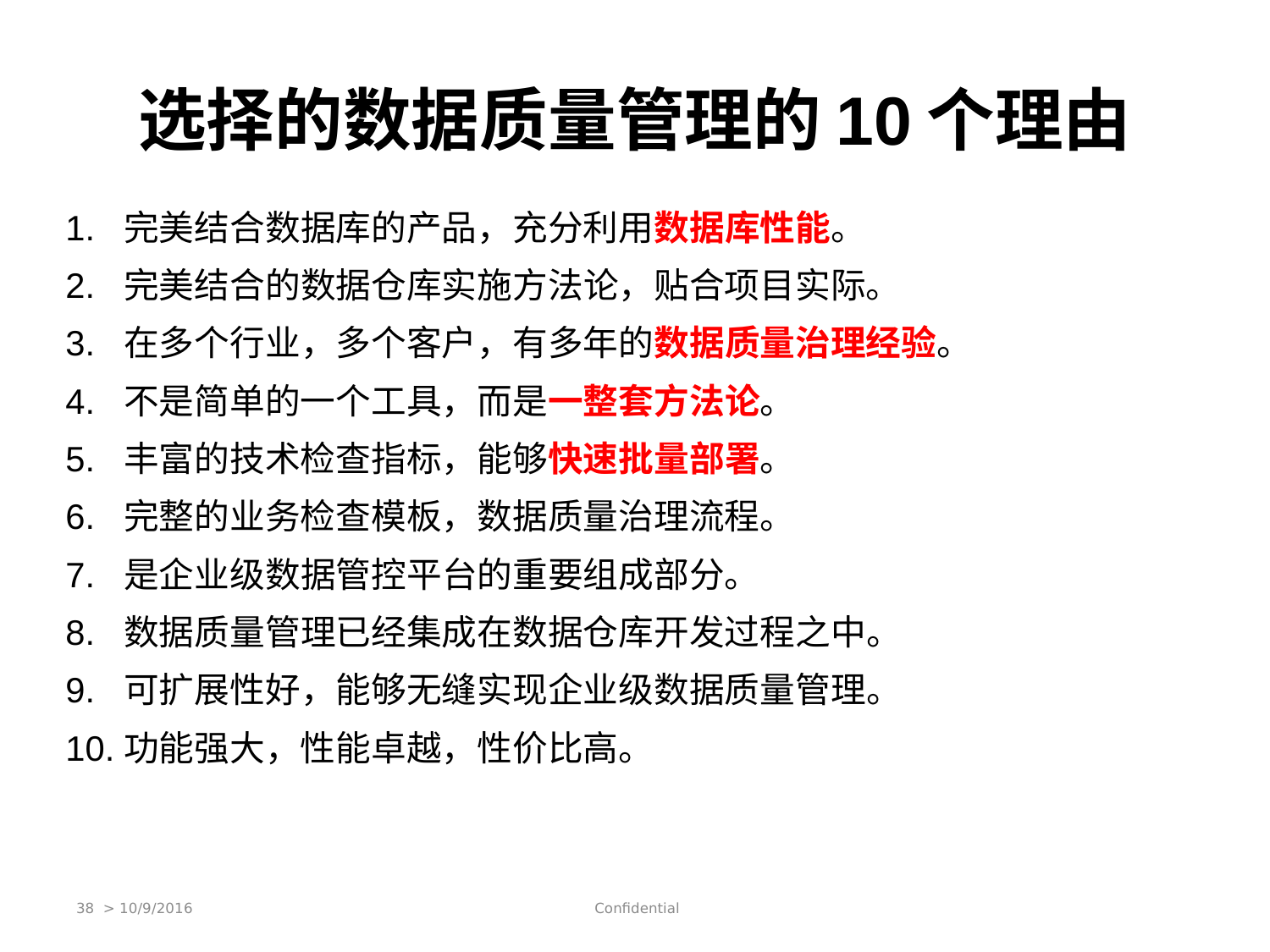

# 选择的数据质量管理的10个理由
完美结合数据库的产品，充分利用数据库性能。
完美结合的数据仓库实施方法论，贴合项目实际。
在多个行业，多个客户，有多年的数据质量治理经验。
不是简单的一个工具，而是一整套方法论。
丰富的技术检查指标，能够快速批量部署。
完整的业务检查模板，数据质量治理流程。
是企业级数据管控平台的重要组成部分。
数据质量管理已经集成在数据仓库开发过程之中。
可扩展性好，能够无缝实现企业级数据质量管理。
功能强大，性能卓越，性价比高。
38  > 10/9/2016
 Confidential